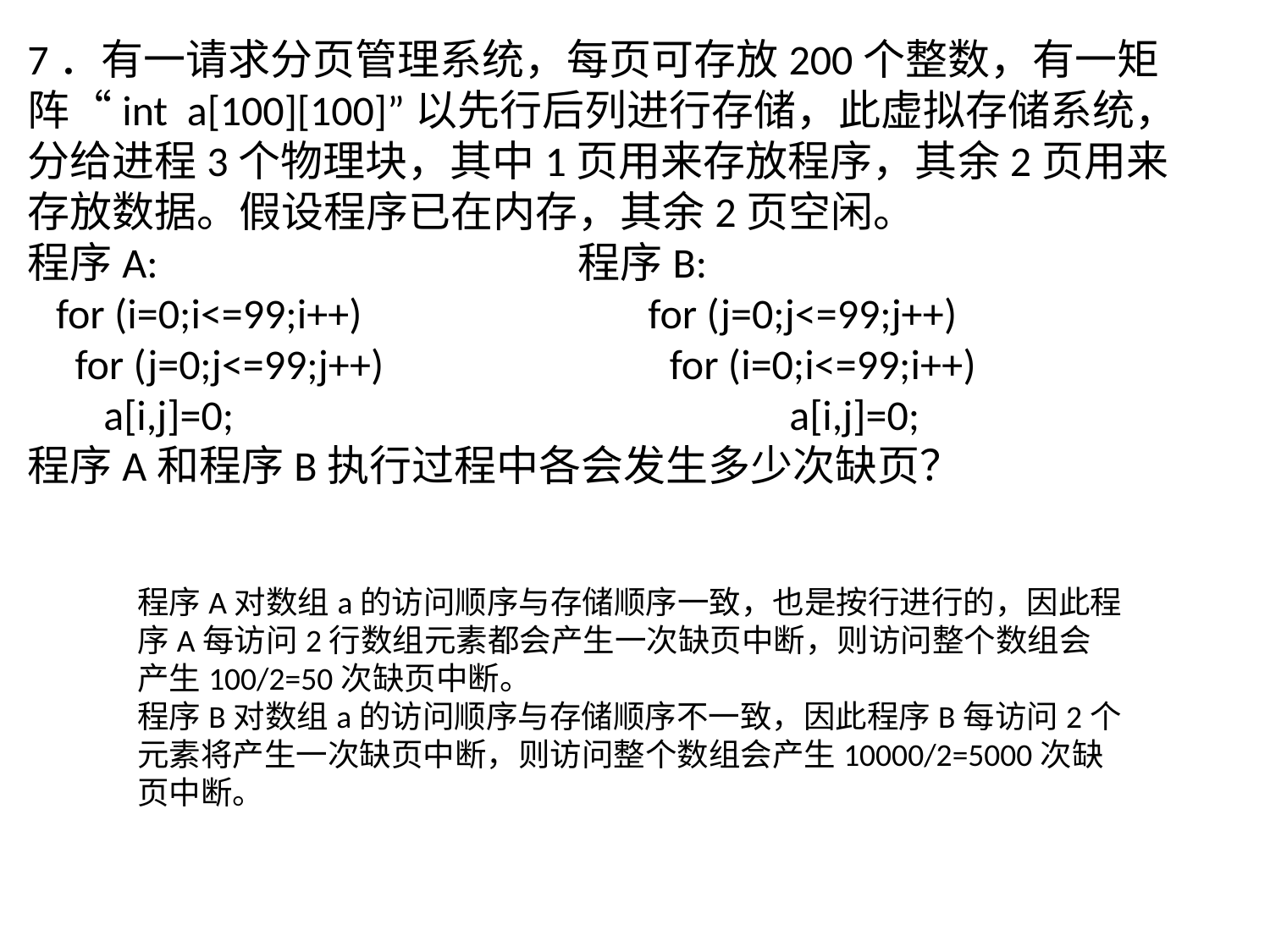

7．有一请求分页管理系统，每页可存放200个整数，有一矩阵“int  a[100][100]”以先行后列进行存储，此虚拟存储系统，分给进程3个物理块，其中1页用来存放程序，其余2页用来存放数据。假设程序已在内存，其余2页空闲。
程序A:                                           程序B:
   for (i=0;i<=99;i++)                              for (j=0;j<=99;j++)
     for (j=0;j<=99;j++)                              for (i=0;i<=99;i++)
        a[i,j]=0;                                       		a[i,j]=0;
程序A和程序B执行过程中各会发生多少次缺页？
程序A对数组a的访问顺序与存储顺序一致，也是按行进行的，因此程序A每访问2行数组元素都会产生一次缺页中断，则访问整个数组会产生100/2=50次缺页中断。
程序B对数组a的访问顺序与存储顺序不一致，因此程序B每访问2个元素将产生一次缺页中断，则访问整个数组会产生10000/2=5000次缺页中断。